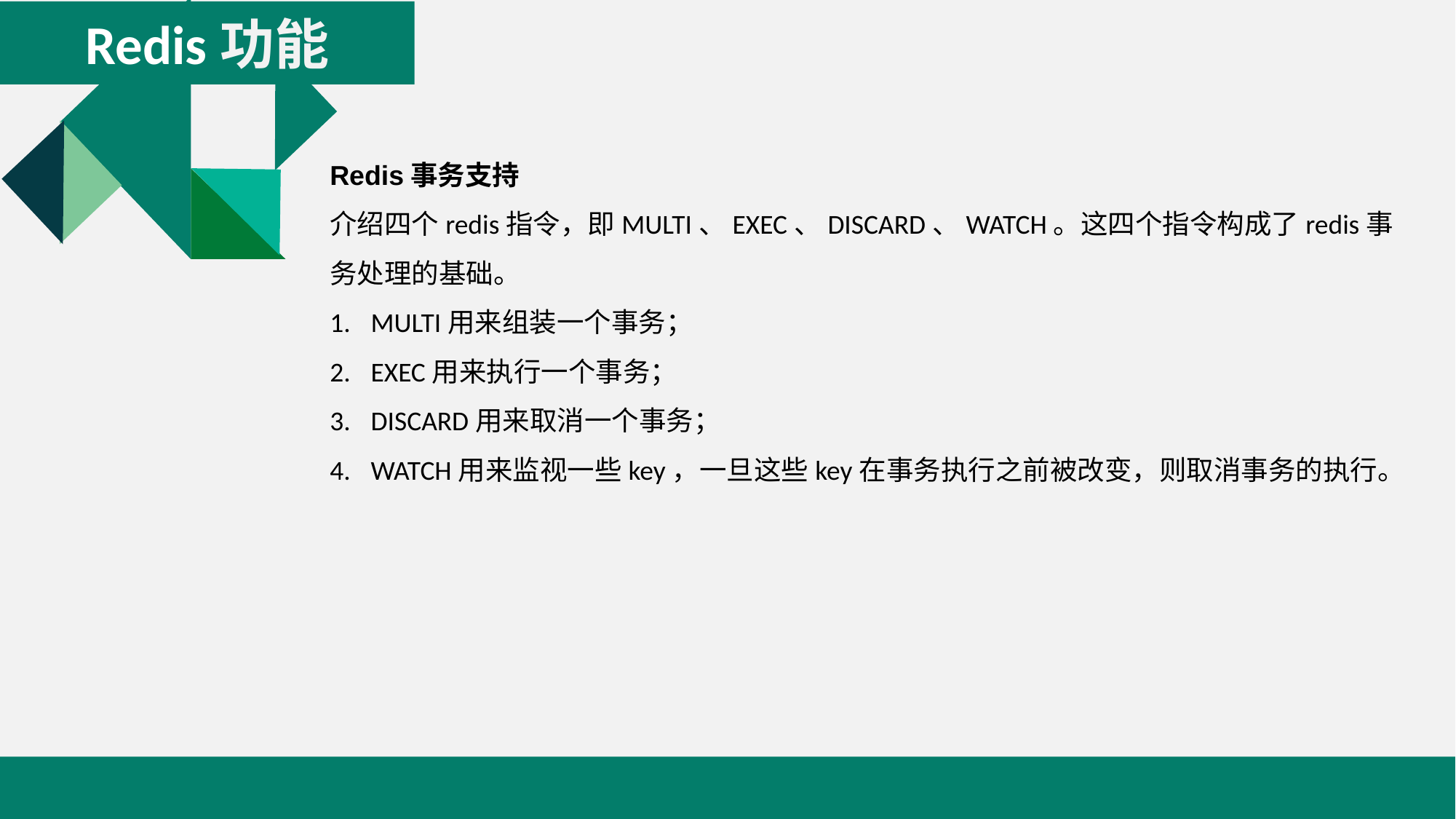

Redis功能
Redis事务支持
介绍四个redis指令，即MULTI、EXEC、DISCARD、WATCH。这四个指令构成了redis事务处理的基础。
MULTI用来组装一个事务；
EXEC用来执行一个事务；
DISCARD用来取消一个事务；
WATCH用来监视一些key，一旦这些key在事务执行之前被改变，则取消事务的执行。